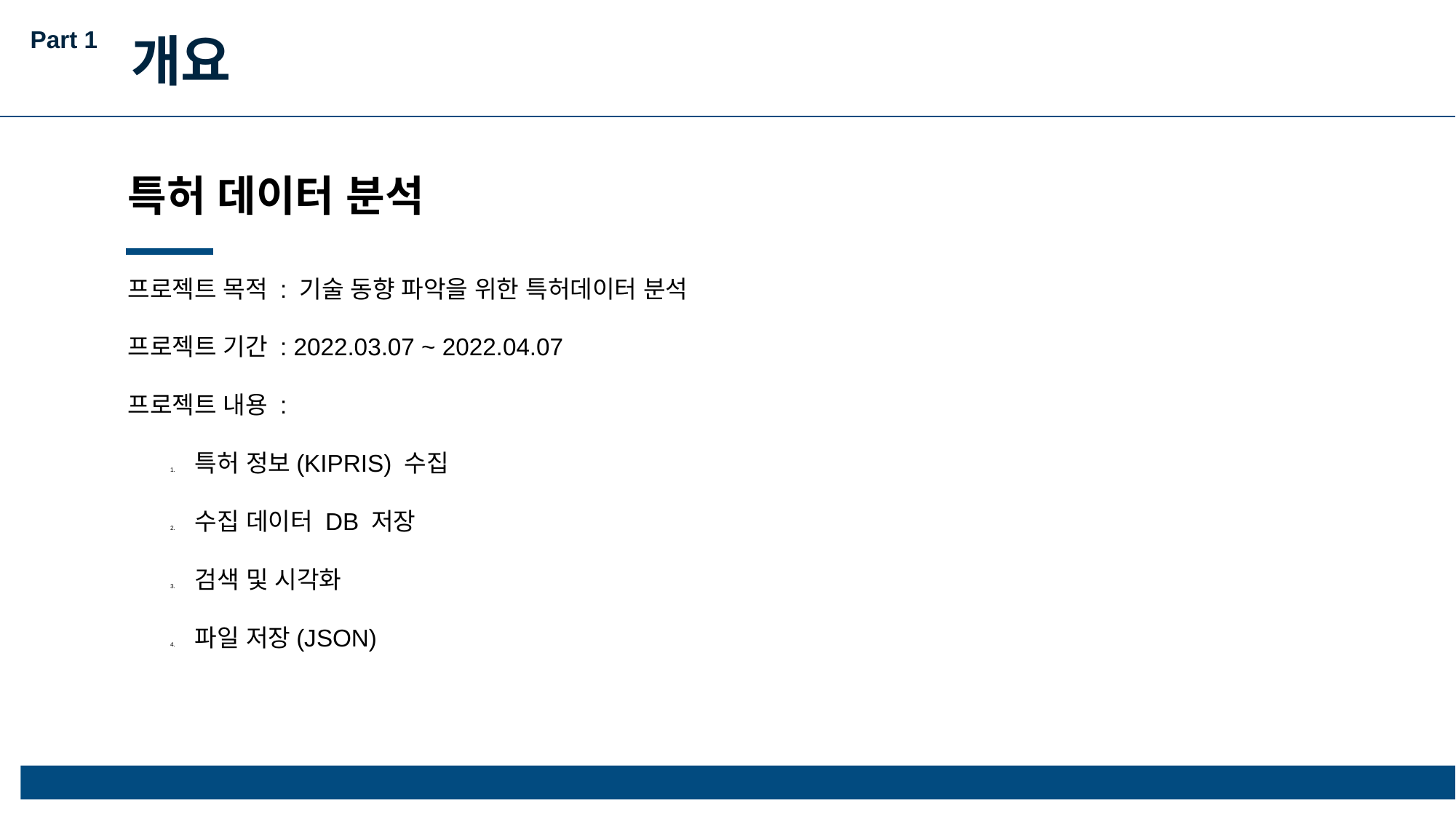

Part 1
개요
특허 데이터 분석
프로젝트 목적 : 기술 동향 파악을 위한 특허데이터 분석

프로젝트 기간 : 2022.03.07 ~ 2022.04.07

프로젝트 내용 :

 특허 정보(KIPRIS) 수집

 수집 데이터 DB 저장

 검색 및 시각화

 파일 저장(JSON)